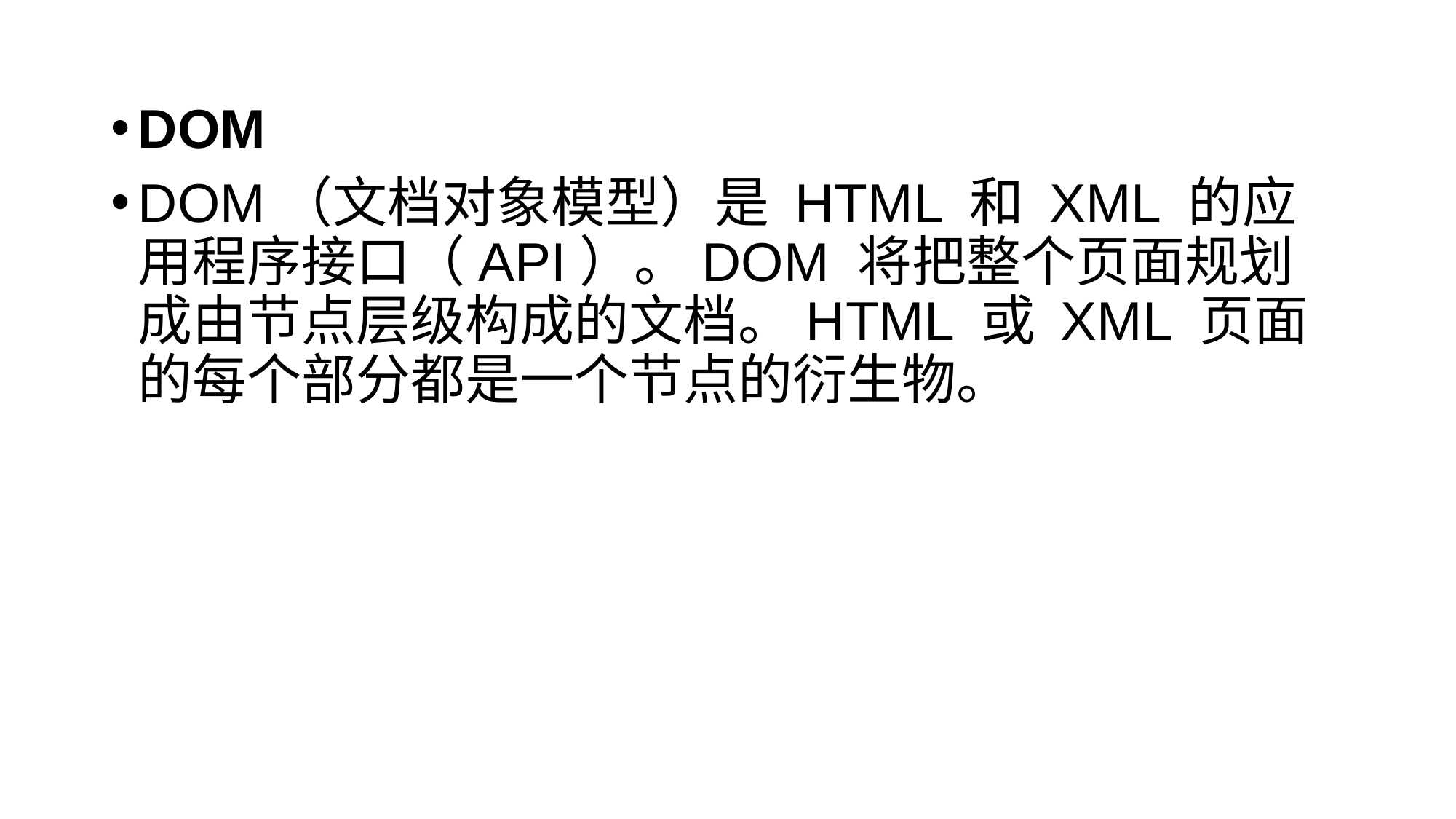

DOM
DOM（文档对象模型）是 HTML 和 XML 的应用程序接口（API）。DOM 将把整个页面规划成由节点层级构成的文档。HTML 或 XML 页面的每个部分都是一个节点的衍生物。